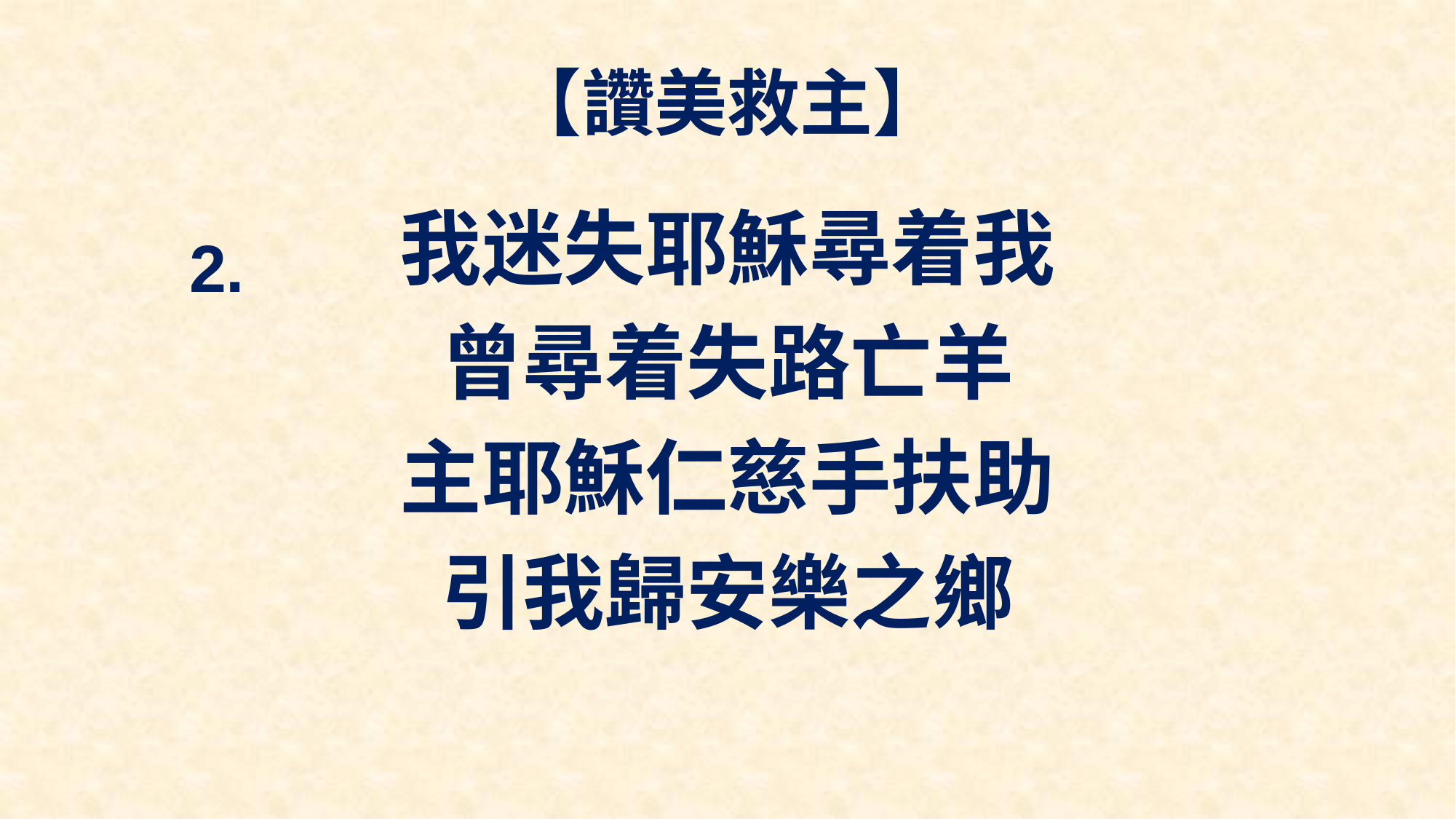

# 【讚美救主】
我迷失耶穌尋着我
曾尋着失路亡羊
主耶穌仁慈手扶助
引我歸安樂之鄉
2.